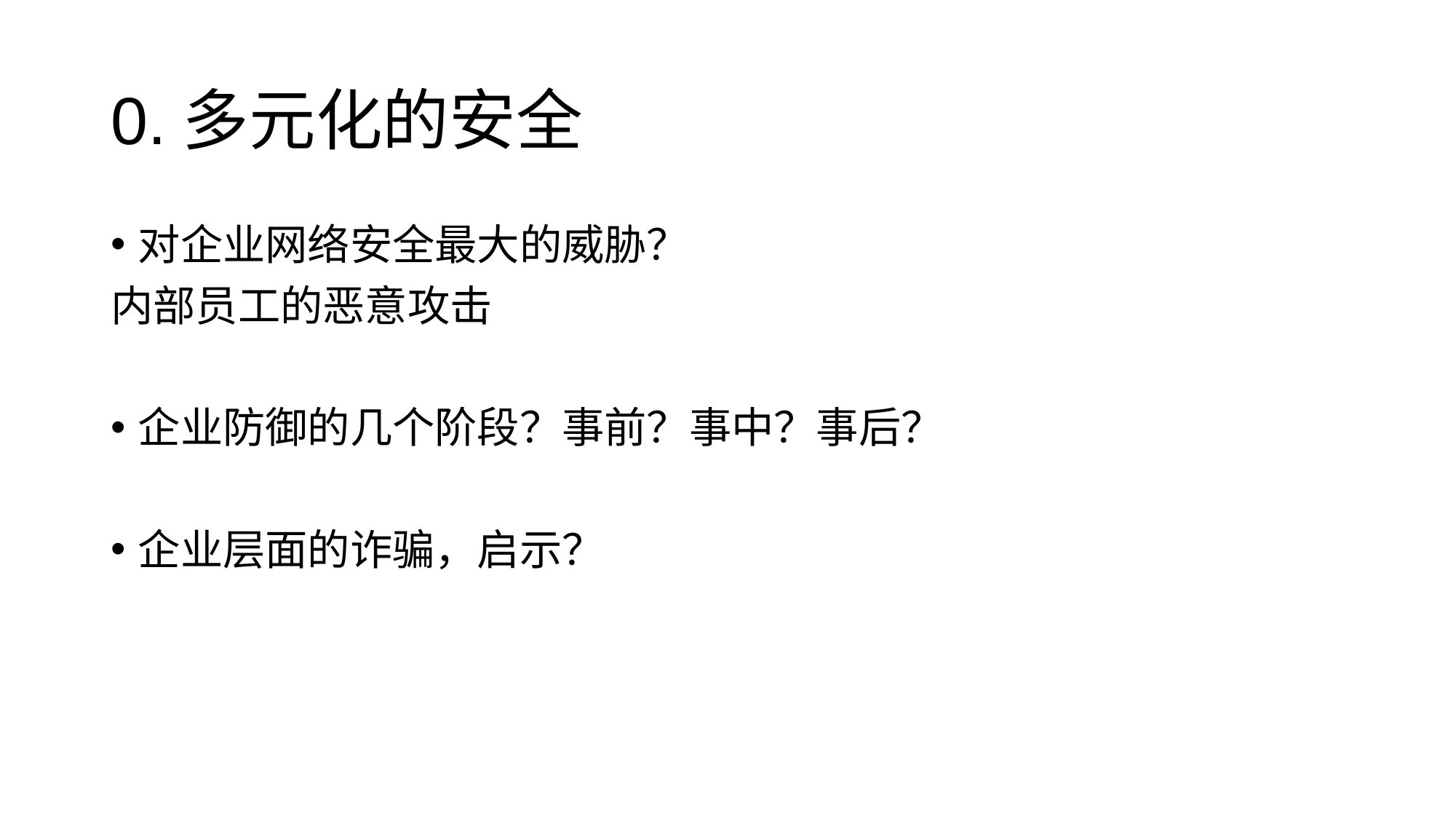

# 0.多元化的安全
对企业网络安全最大的威胁？
内部员工的恶意攻击

企业防御的几个阶段？事前？事中？事后？

企业层面的诈骗，启示？